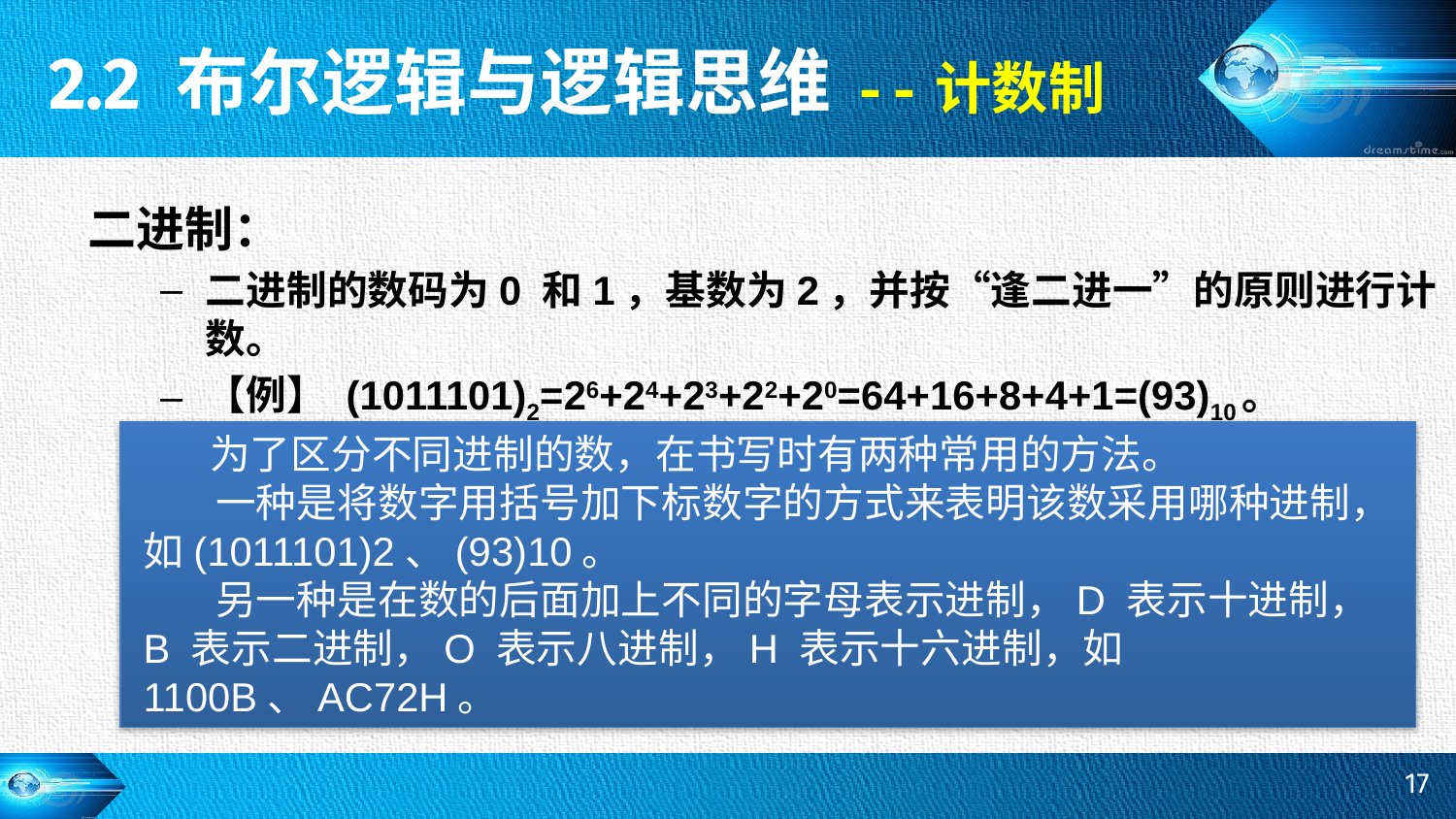

2.2 布尔逻辑与逻辑思维
--计数制
二进制：
二进制的数码为0 和1，基数为2，并按“逢二进一”的原则进行计数。
【例】 (1011101)2=26+24+23+22+20=64+16+8+4+1=(93)10。
       为了区分不同进制的数，在书写时有两种常用的方法。
       一种是将数字用括号加下标数字的方式来表明该数采用哪种进制，如(1011101)2、(93)10。
       另一种是在数的后面加上不同的字母表示进制，D 表示十进制，B 表示二进制，O 表示八进制，H 表示十六进制，如1100B、AC72H。
17